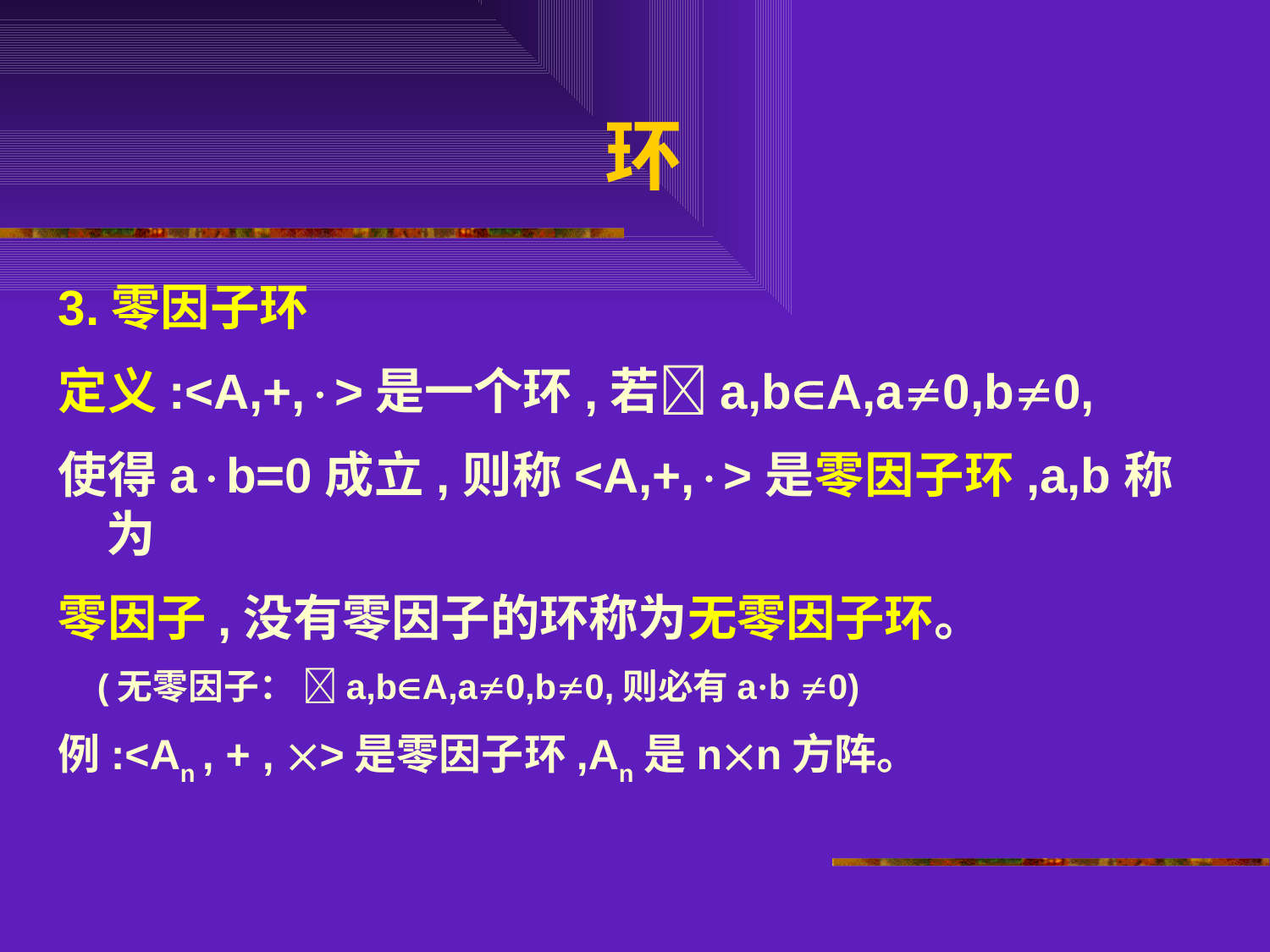

# 环
3.零因子环
定义:<A,+,⋅>是一个环,若∃a,b∈A,a≠0,b≠0,
使得a⋅b=0成立,则称<A,+,⋅>是零因子环,a,b称为
零因子,没有零因子的环称为无零因子环。
    (无零因子： ∀a,b∈A,a≠0,b≠0,则必有a·b ≠0)
例:<An , + , ×>是零因子环,An是n×n方阵。